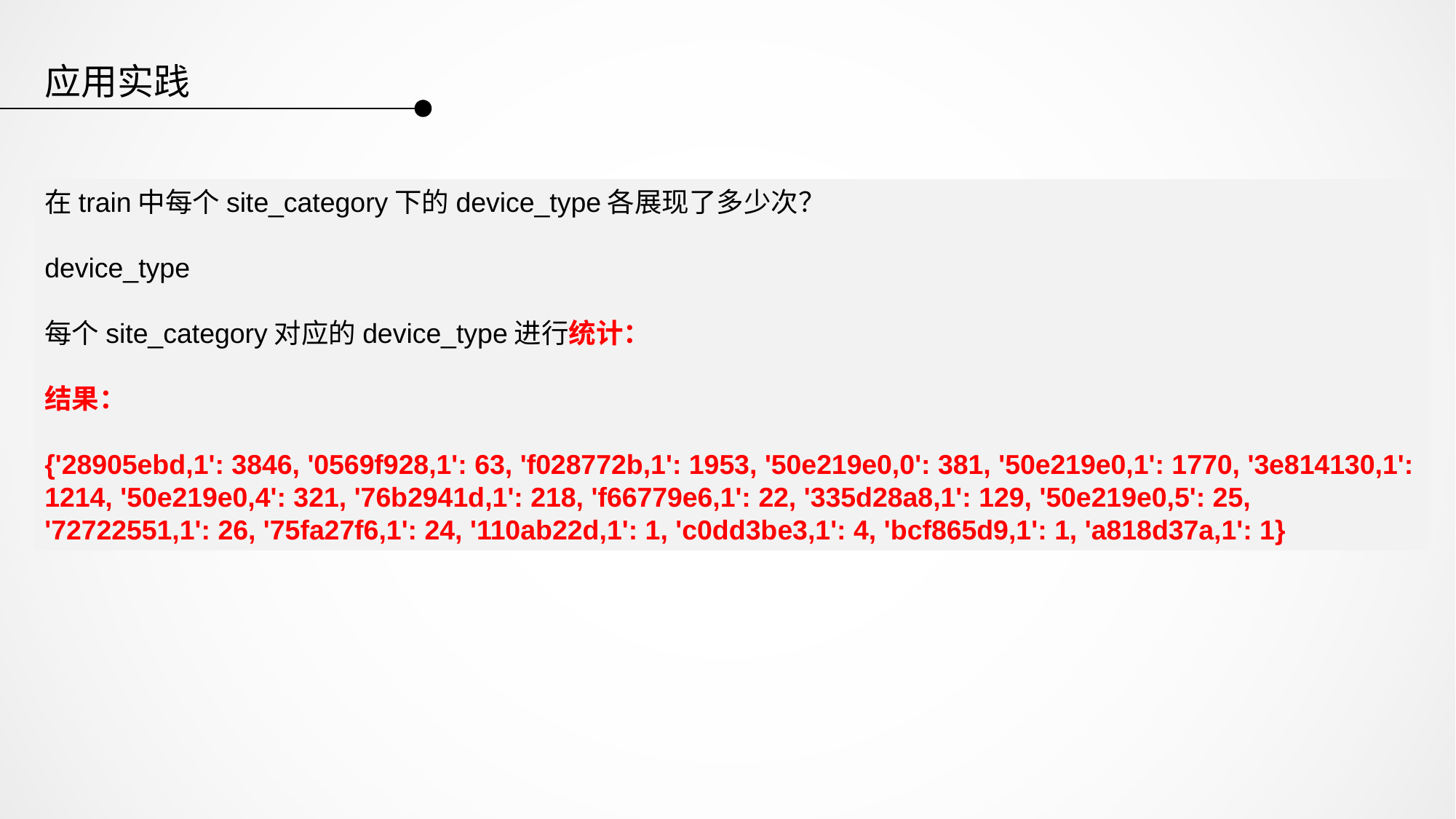

应用实践

在train中每个site_category下的device_type各展现了多少次？

device_type

每个site_category对应的device_type进行统计：

结果：

{'28905ebd,1': 3846, '0569f928,1': 63, 'f028772b,1': 1953, '50e219e0,0': 381, '50e219e0,1': 1770, '3e814130,1': 1214, '50e219e0,4': 321, '76b2941d,1': 218, 'f66779e6,1': 22, '335d28a8,1': 129, '50e219e0,5': 25, '72722551,1': 26, '75fa27f6,1': 24, '110ab22d,1': 1, 'c0dd3be3,1': 4, 'bcf865d9,1': 1, 'a818d37a,1': 1}